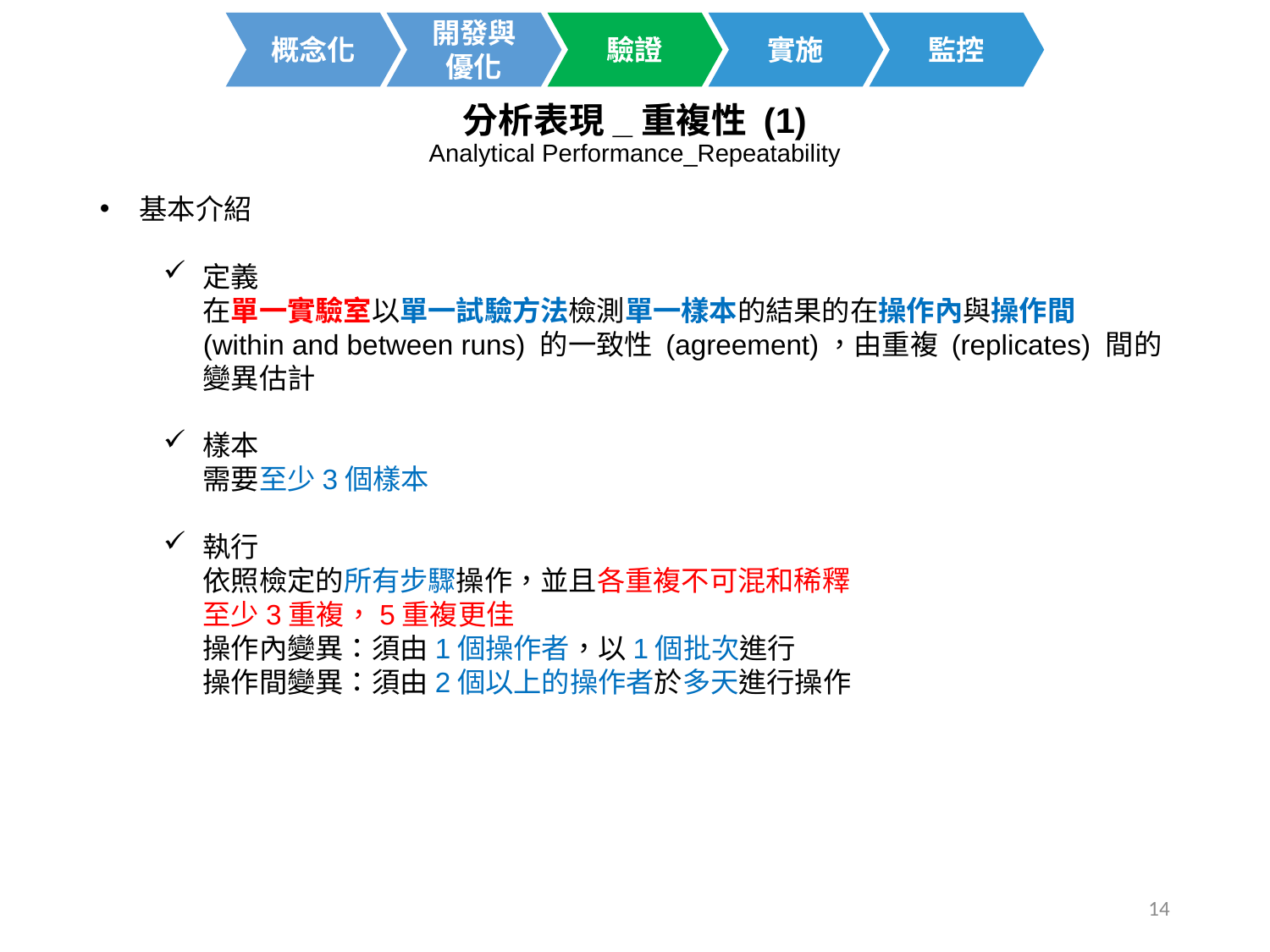

開發與
優化

概念化
驗證
實施
監控
分析表現_重複性 (1)
Analytical Performance_Repeatability
基本介紹

定義
在單一實驗室以單一試驗方法檢測單一樣本的結果的在操作內與操作間 (within and between runs) 的一致性 (agreement)，由重複 (replicates) 間的變異估計

樣本
需要至少3個樣本

執行
依照檢定的所有步驟操作，並且各重複不可混和稀釋
至少3重複，5重複更佳
操作內變異：須由1個操作者，以1個批次進行
操作間變異：須由2個以上的操作者於多天進行操作
14